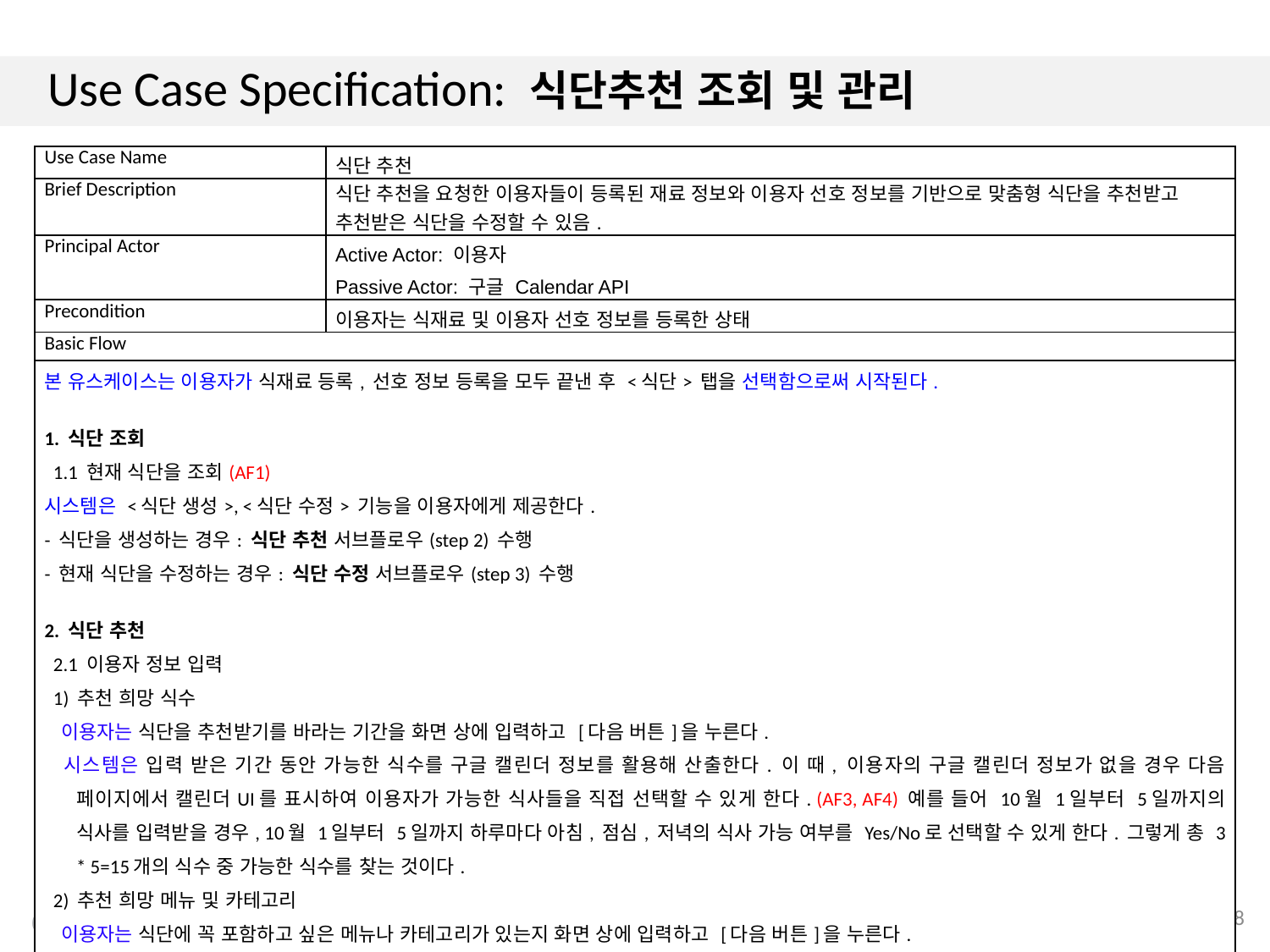

# Use Case Specification: 식단추천 조회 및 관리
| Use Case Name | 식단 추천 |
| --- | --- |
| Brief Description | 식단 추천을 요청한 이용자들이 등록된 재료 정보와 이용자 선호 정보를 기반으로 맞춤형 식단을 추천받고 추천받은 식단을 수정할 수 있음. |
| Principal Actor | Active Actor: 이용자 Passive Actor: 구글 Calendar API |
| Precondition | 이용자는 식재료 및 이용자 선호 정보를 등록한 상태 |
| Basic Flow |  |
| 본 유스케이스는 이용자가 식재료 등록, 선호 정보 등록을 모두 끝낸 후 <식단> 탭을 선택함으로써 시작된다. 1. 식단 조회 1.1 현재 식단을 조회(AF1) 시스템은 <식단 생성>, <식단 수정> 기능을 이용자에게 제공한다. - 식단을 생성하는 경우: 식단 추천 서브플로우(step 2) 수행 - 현재 식단을 수정하는 경우: 식단 수정 서브플로우(step 3) 수행 2. 식단 추천 2.1 이용자 정보 입력 1) 추천 희망 식수 이용자는 식단을 추천받기를 바라는 기간을 화면 상에 입력하고 [다음 버튼]을 누른다. 시스템은 입력 받은 기간 동안 가능한 식수를 구글 캘린더 정보를 활용해 산출한다. 이 때, 이용자의 구글 캘린더 정보가 없을 경우 다음 페이지에서 캘린더UI를 표시하여 이용자가 가능한 식사들을 직접 선택할 수 있게 한다. (AF3, AF4) 예를 들어 10월 1일부터 5일까지의 식사를 입력받을 경우, 10월 1일부터 5일까지 하루마다 아침, 점심, 저녁의 식사 가능 여부를 Yes/No로 선택할 수 있게 한다. 그렇게 총 3 \* 5=15개의 식수 중 가능한 식수를 찾는 것이다. 2) 추천 희망 메뉴 및 카테고리 이용자는 식단에 꼭 포함하고 싶은 메뉴나 카테고리가 있는지 화면 상에 입력하고 [다음 버튼]을 누른다. 시스템은 이용자가 추가하고 싶은 메뉴를 검색할 수 있도록 레시피DB로부터 메뉴명 정보를 받아와서 출력하고, 카테고리의 경우 레시피 DB에 저장된 국가별/종류별 카테고리들을 기준으로 하여 toggle 버튼 형식으로 화면에 출력한다. |  |
8